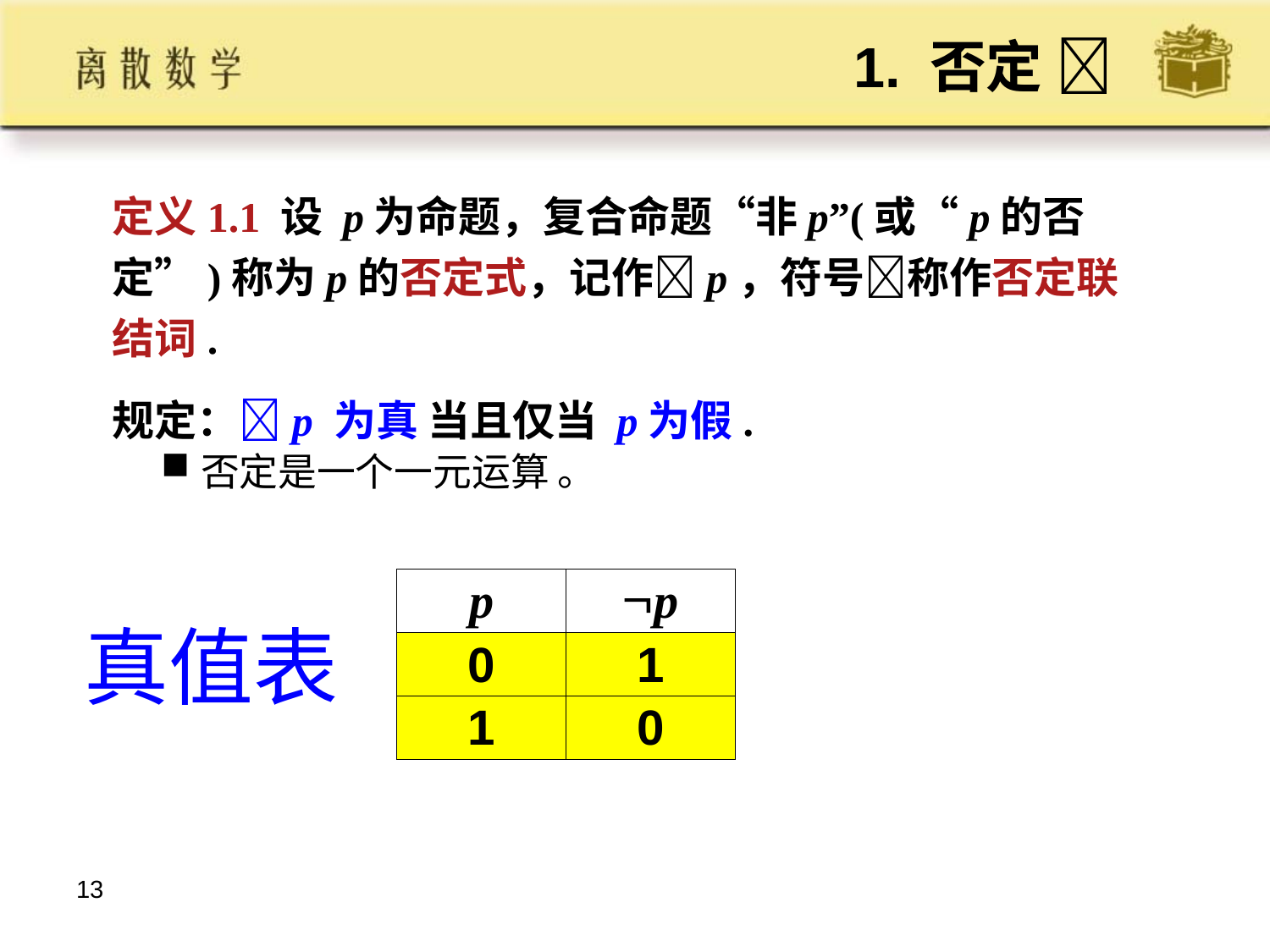

# 1. 否定 ¬
定义1.1 设 p为命题，复合命题“非p”(或“p的否定”)称为p的否定式，记作¬p，符号¬称作否定联结词.
规定：¬p 为真 当且仅当 p为假.
否定是一个一元运算 。

| p | ¬p |
| --- | --- |
| 0 | 1 |
| 1 | 0 |
真值表
13